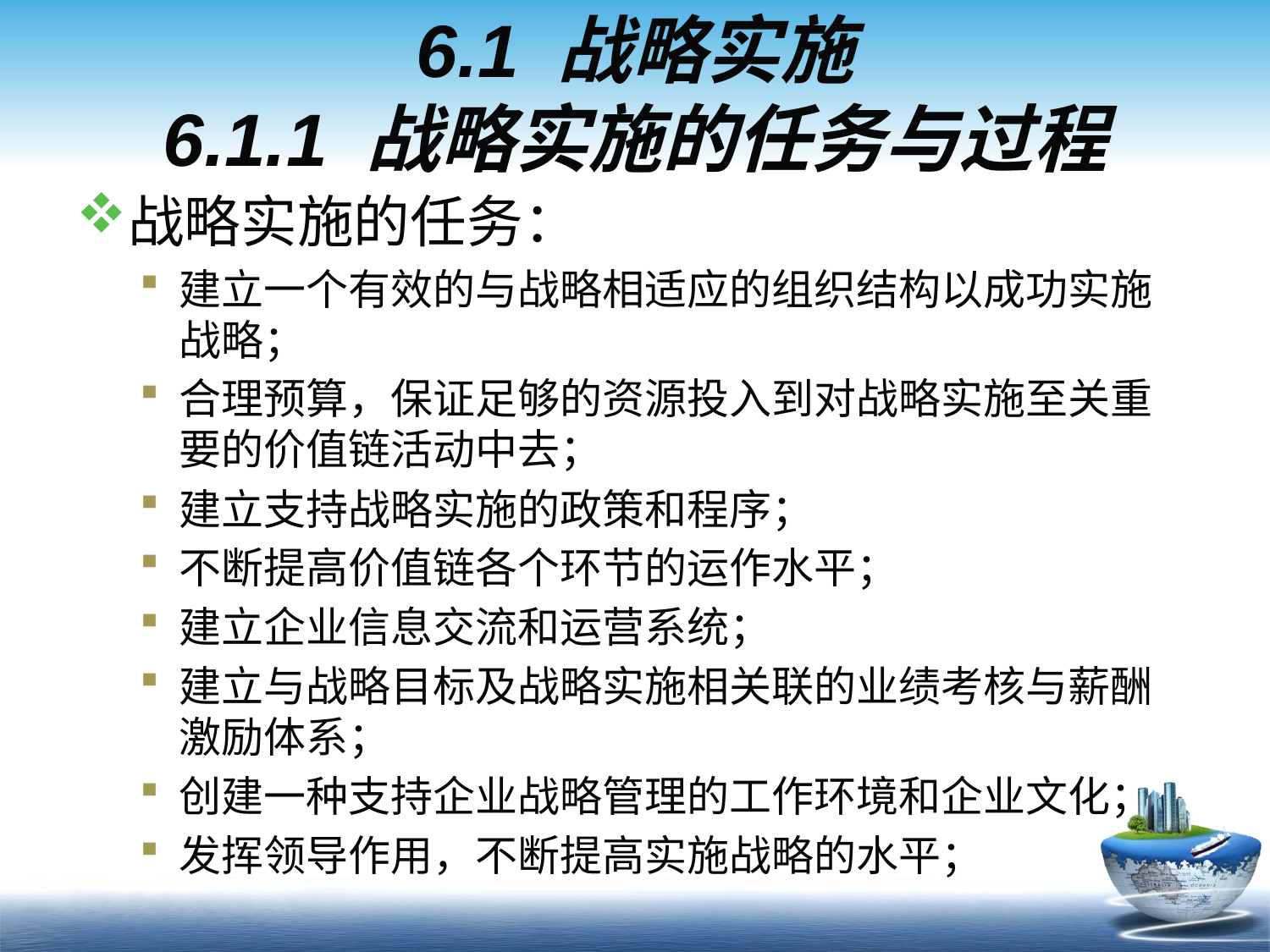

# 6.1 战略实施 6.1.1 战略实施的任务与过程
战略实施的任务：
建立一个有效的与战略相适应的组织结构以成功实施战略；
合理预算，保证足够的资源投入到对战略实施至关重要的价值链活动中去；
建立支持战略实施的政策和程序；
不断提高价值链各个环节的运作水平；
建立企业信息交流和运营系统；
建立与战略目标及战略实施相关联的业绩考核与薪酬激励体系；
创建一种支持企业战略管理的工作环境和企业文化；
发挥领导作用，不断提高实施战略的水平；